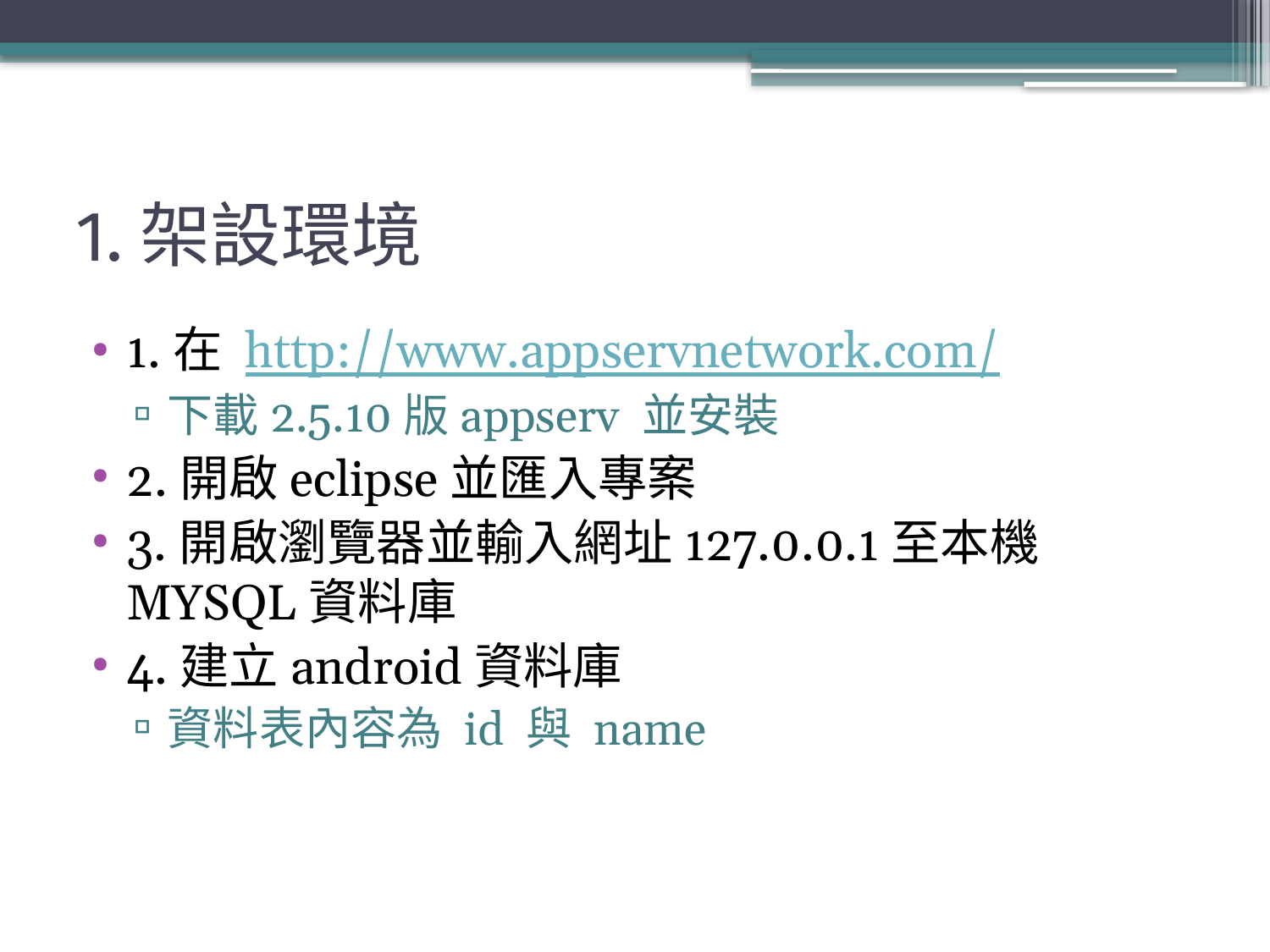

# 1.架設環境
1.在 http://www.appservnetwork.com/
下載2.5.10版appserv 並安裝
2.開啟eclipse並匯入專案
3.開啟瀏覽器並輸入網址127.0.0.1至本機MYSQL資料庫
4.建立android資料庫
資料表內容為 id 與 name